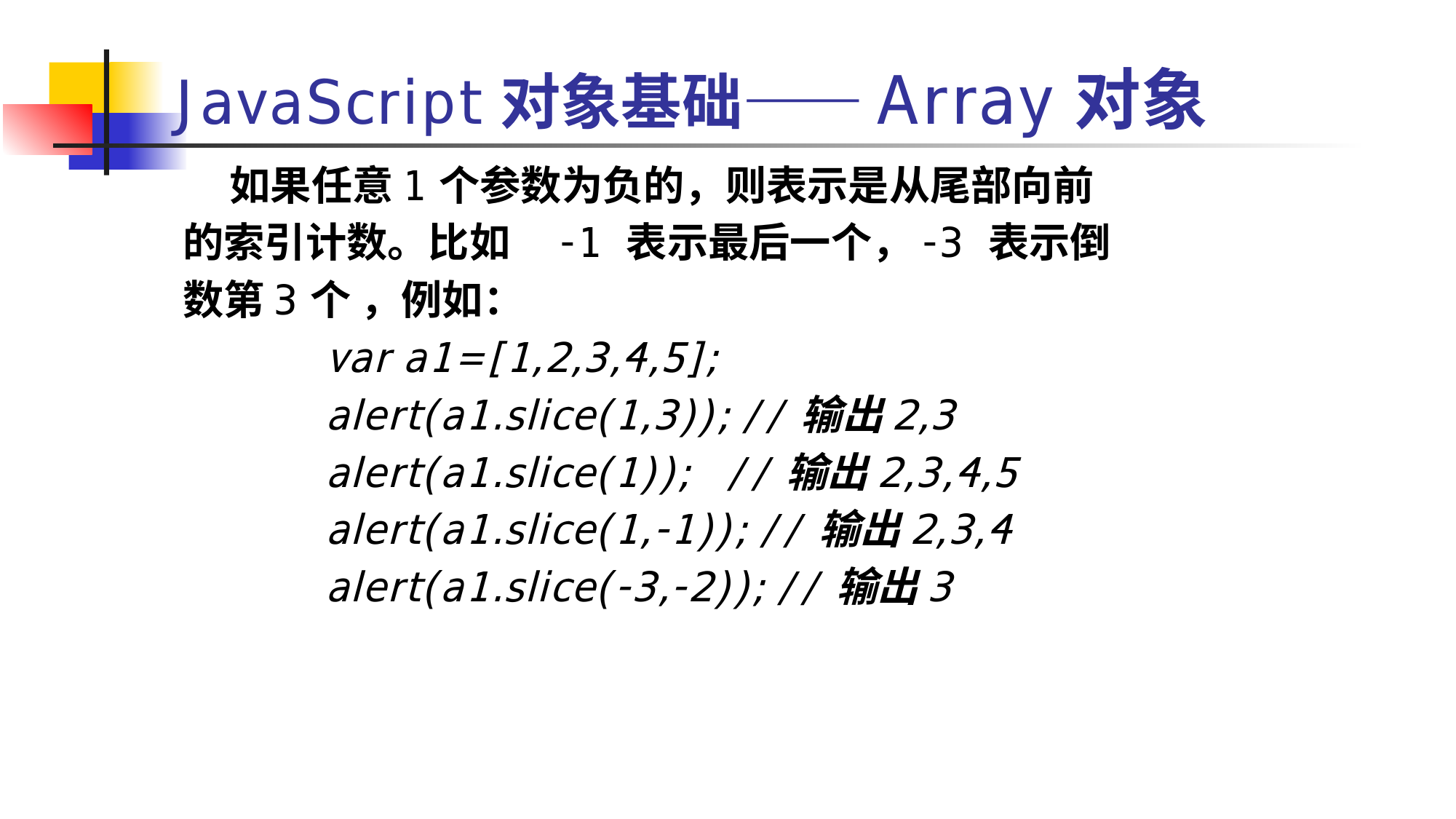

JavaScript对象基础——Array对象
    如果任意1个参数为负的，则表示是从尾部向前
的索引计数。比如　-1 表示最后一个，-3 表示倒
数第3个 ，例如：
            var a1=[1,2,3,4,5];
            alert(a1.slice(1,3)); //输出2,3
            alert(a1.slice(1));   //输出2,3,4,5
            alert(a1.slice(1,-1)); //输出2,3,4
            alert(a1.slice(-3,-2)); //输出3